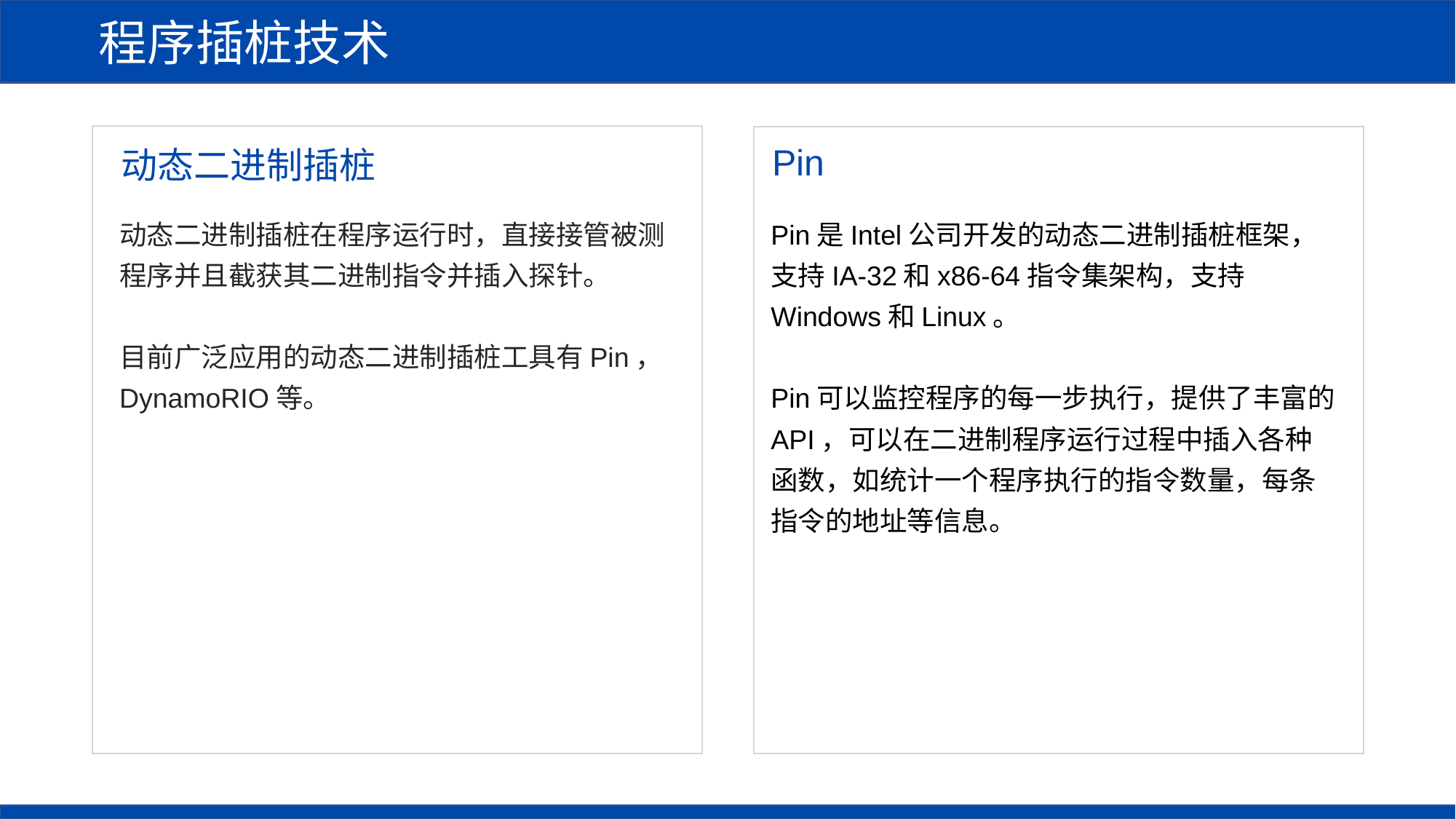

程序插桩技术

Pin
动态二进制插桩
动态二进制插桩在程序运行时，直接接管被测程序并且截获其二进制指令并插入探针。

目前广泛应用的动态二进制插桩工具有Pin，DynamoRIO等。
Pin是Intel公司开发的动态二进制插桩框架，支持IA-32和x86-64指令集架构，支持Windows和Linux。

Pin可以监控程序的每一步执行，提供了丰富的API，可以在二进制程序运行过程中插入各种函数，如统计一个程序执行的指令数量，每条指令的地址等信息。